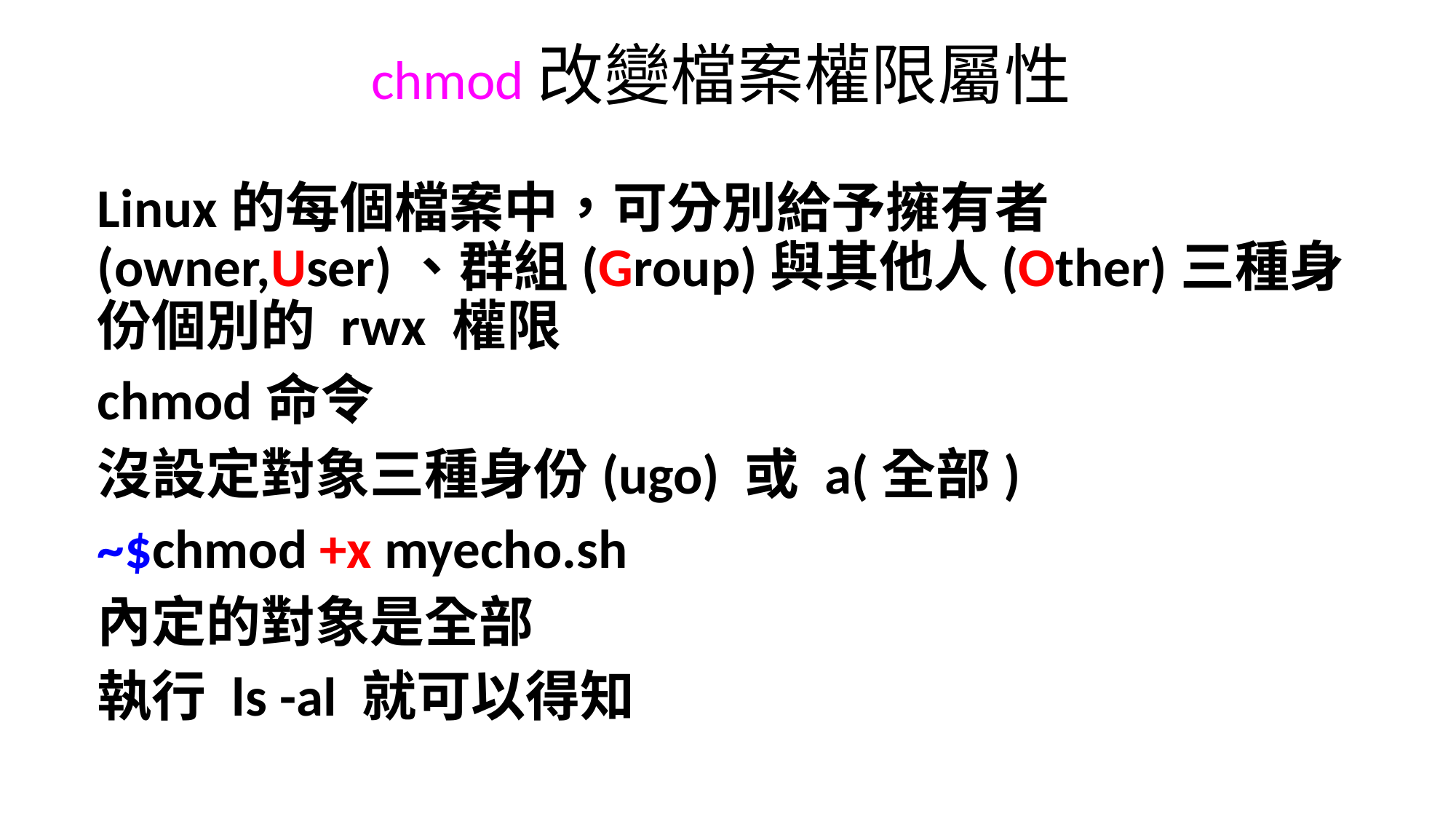

chmod改變檔案權限屬性
Linux的每個檔案中，可分別給予擁有者(owner,User)、群組(Group)與其他人(Other)三種身份個別的 rwx 權限
chmod命令
沒設定對象三種身份(ugo) 或 a(全部)
~$chmod +x myecho.sh
內定的對象是全部
執行 ls -al 就可以得知